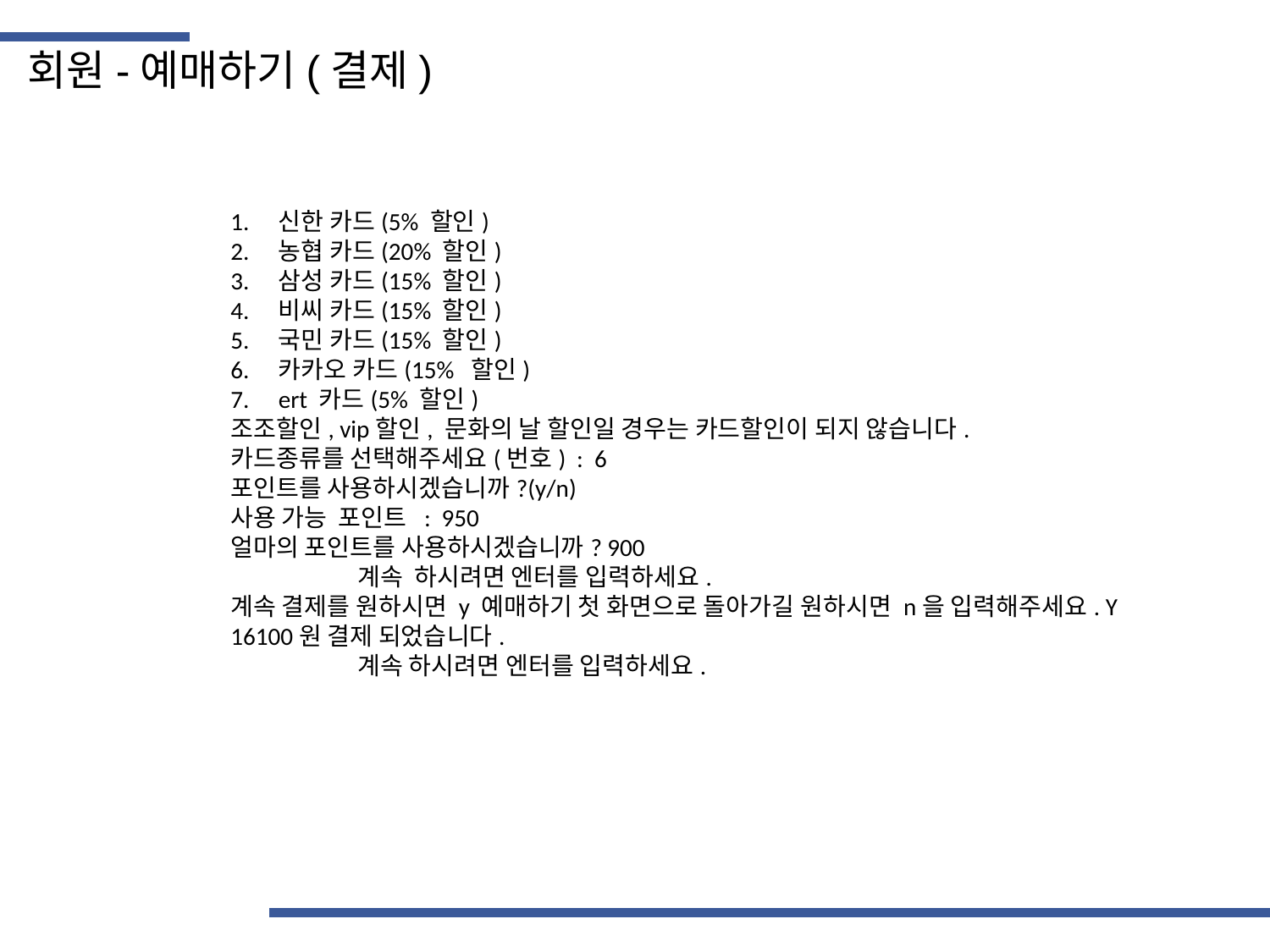

회원-예매하기(결제)
신한 카드(5% 할인)
농협 카드(20% 할인)
삼성 카드(15% 할인)
비씨 카드(15% 할인)
국민 카드(15% 할인)
카카오 카드(15%  할인)
ert 카드(5% 할인)
조조할인, vip할인, 문화의 날 할인일 경우는 카드할인이 되지 않습니다.
카드종류를 선택해주세요(번호)  :  6
포인트를 사용하시겠습니까?(y/n)
사용 가능  포인트  :  950
얼마의 포인트를 사용하시겠습니까? 900
	계속  하시려면 엔터를 입력하세요.
계속 결제를 원하시면 y 예매하기 첫 화면으로 돌아가길 원하시면 n을 입력해주세요. Y
16100원 결제 되었습니다.
	계속 하시려면 엔터를 입력하세요.